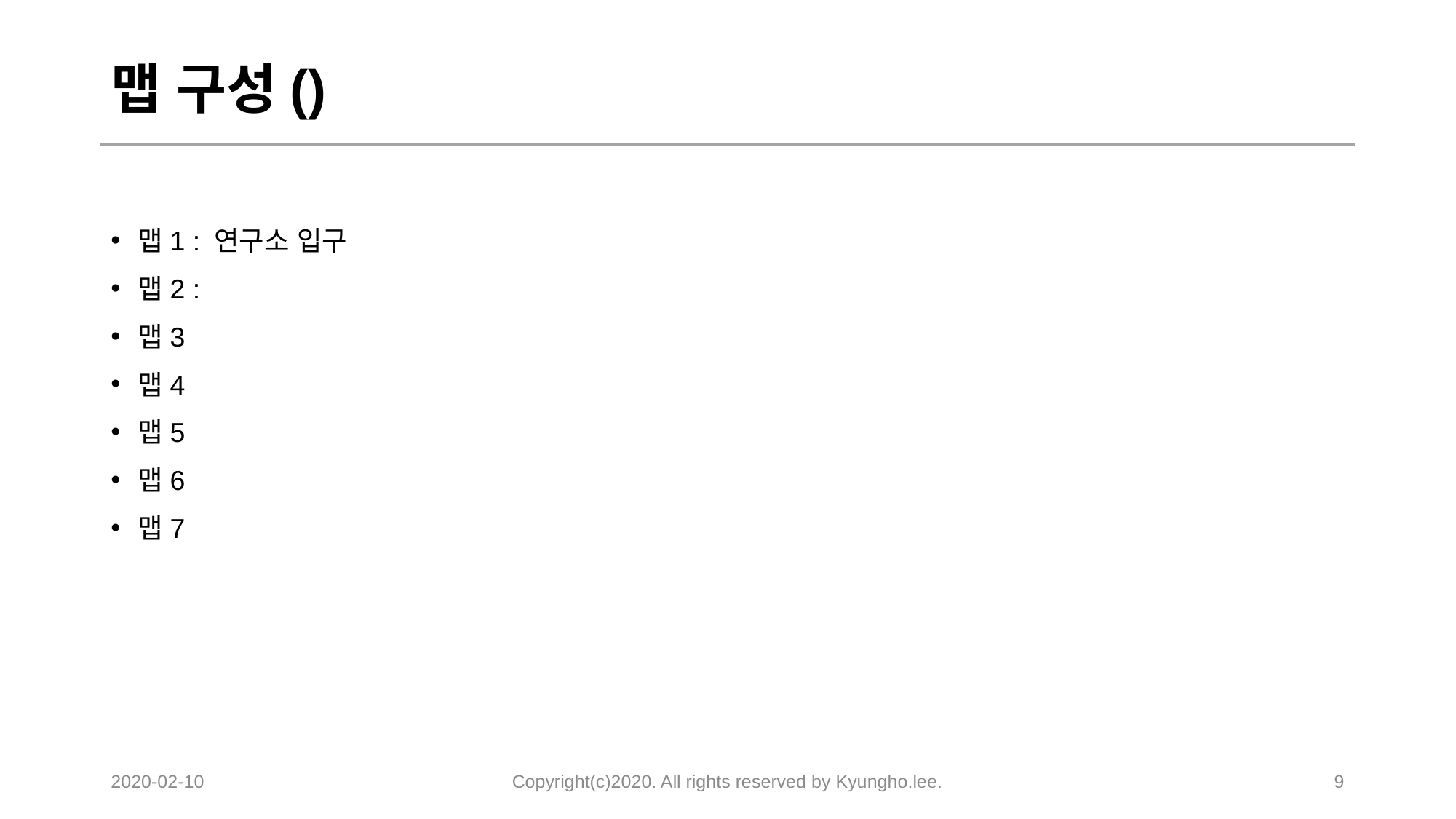

# 맵 구성()
맵1 : 연구소 입구
맵2 :
맵3
맵4
맵5
맵6
맵7

2020-02-10
Copyright(c)2020. All rights reserved by Kyungho.lee.
9